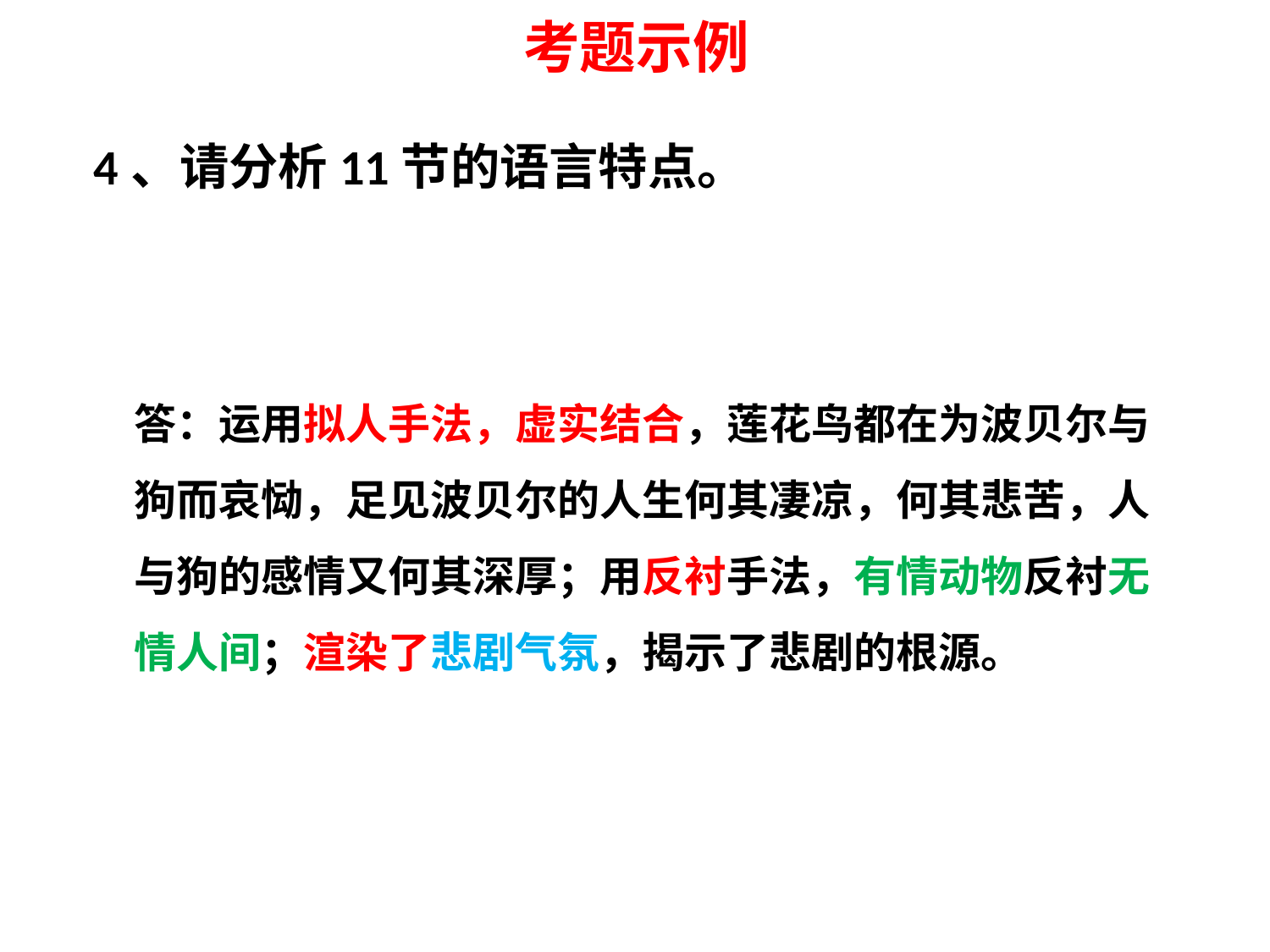

# 考题示例
4、请分析11节的语言特点。
答：运用拟人手法，虚实结合，莲花鸟都在为波贝尔与狗而哀恸，足见波贝尔的人生何其凄凉，何其悲苦，人与狗的感情又何其深厚；用反衬手法，有情动物反衬无情人间；渲染了悲剧气氛，揭示了悲剧的根源。